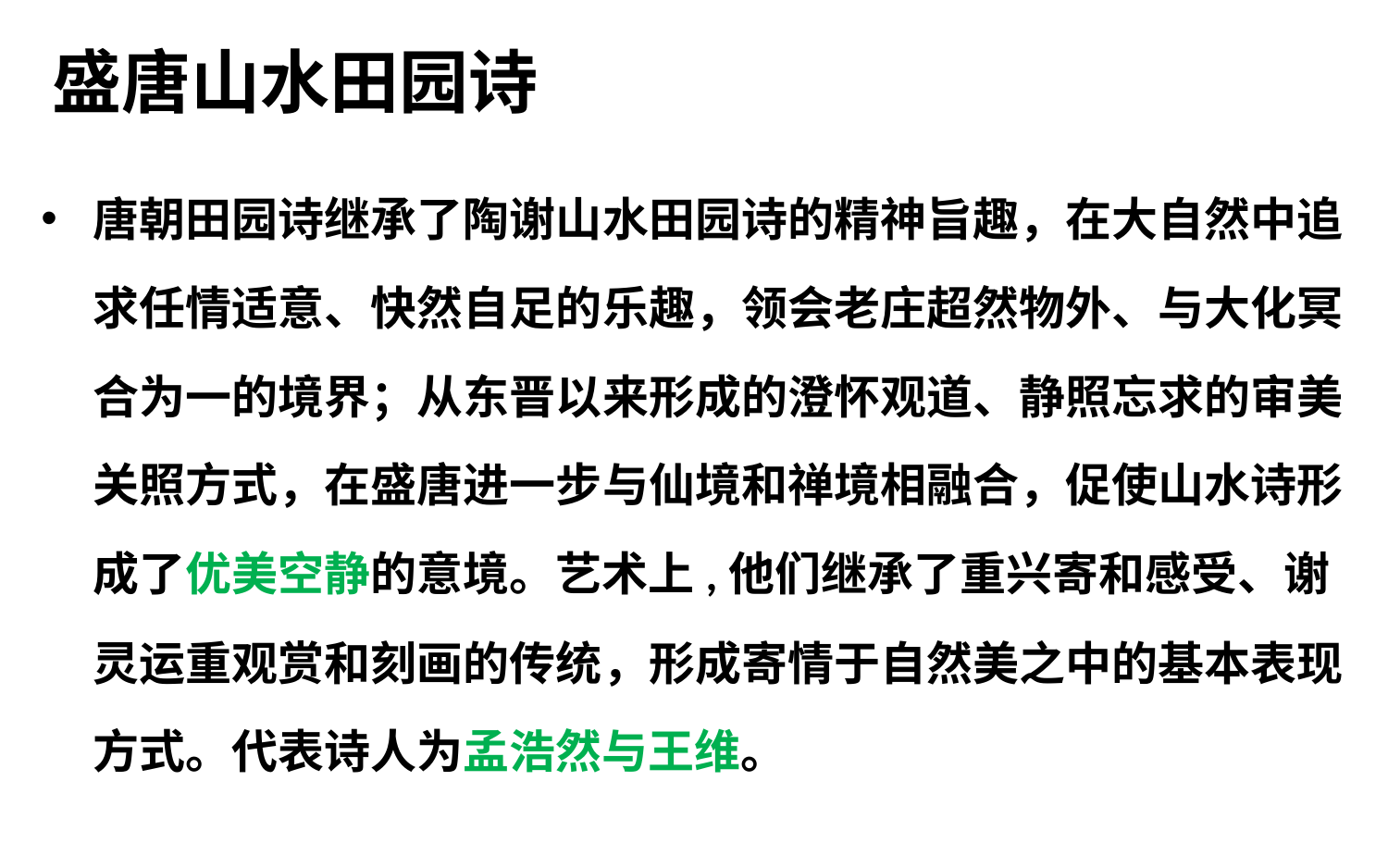

盛唐山水田园诗
唐朝田园诗继承了陶谢山水田园诗的精神旨趣，在大自然中追求任情适意、快然自足的乐趣，领会老庄超然物外、与大化冥合为一的境界；从东晋以来形成的澄怀观道、静照忘求的审美关照方式，在盛唐进一步与仙境和禅境相融合，促使山水诗形成了优美空静的意境。艺术上,他们继承了重兴寄和感受、谢灵运重观赏和刻画的传统，形成寄情于自然美之中的基本表现方式。代表诗人为孟浩然与王维。